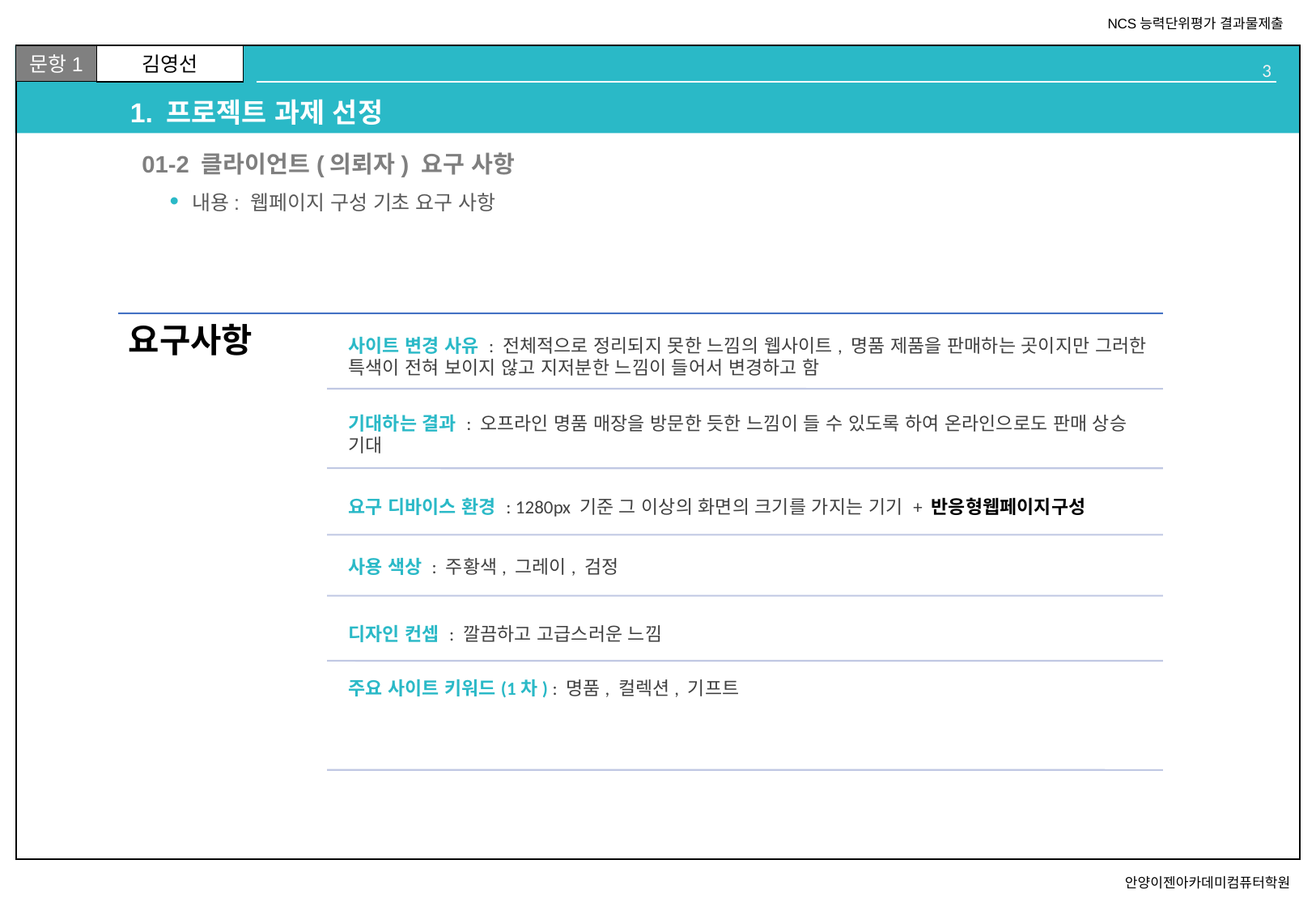

# 1. 프로젝트 과제 선정
01-2 클라이언트(의뢰자) 요구 사항
내용: 웹페이지 구성 기초 요구 사항
요구사항
사이트 변경 사유 : 전체적으로 정리되지 못한 느낌의 웹사이트, 명품 제품을 판매하는 곳이지만 그러한 특색이 전혀 보이지 않고 지저분한 느낌이 들어서 변경하고 함
기대하는 결과 : 오프라인 명품 매장을 방문한 듯한 느낌이 들 수 있도록 하여 온라인으로도 판매 상승 기대
요구 디바이스 환경 : 1280px 기준 그 이상의 화면의 크기를 가지는 기기 + 반응형웹페이지구성
사용 색상 : 주황색, 그레이, 검정
디자인 컨셉 : 깔끔하고 고급스러운 느낌
주요 사이트 키워드(1차) : 명품, 컬렉션, 기프트